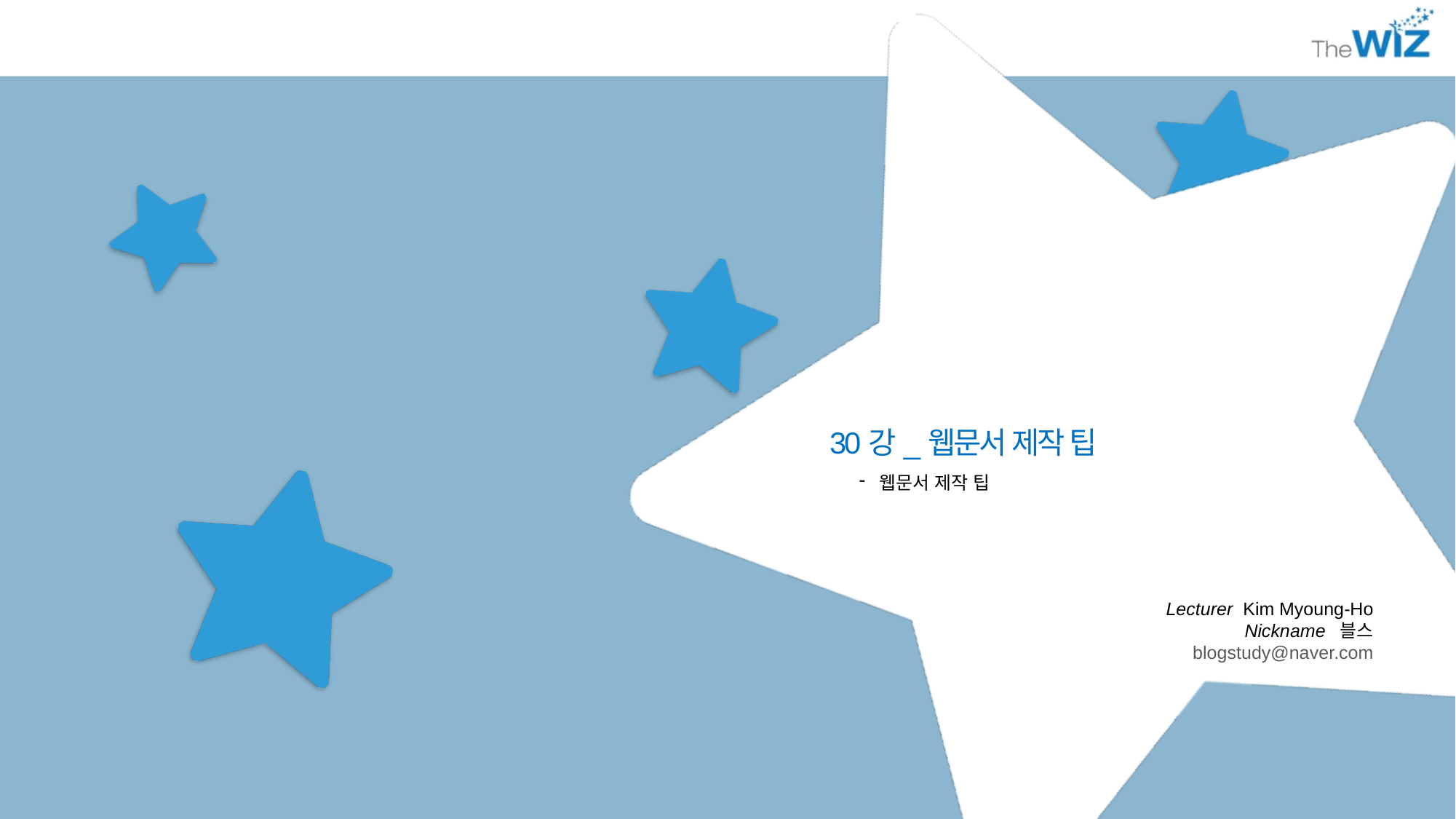

30강_웹문서 제작 팁
웹문서 제작 팁
Lecturer  Kim Myoung-Ho
Nickname  블스
blogstudy@naver.com